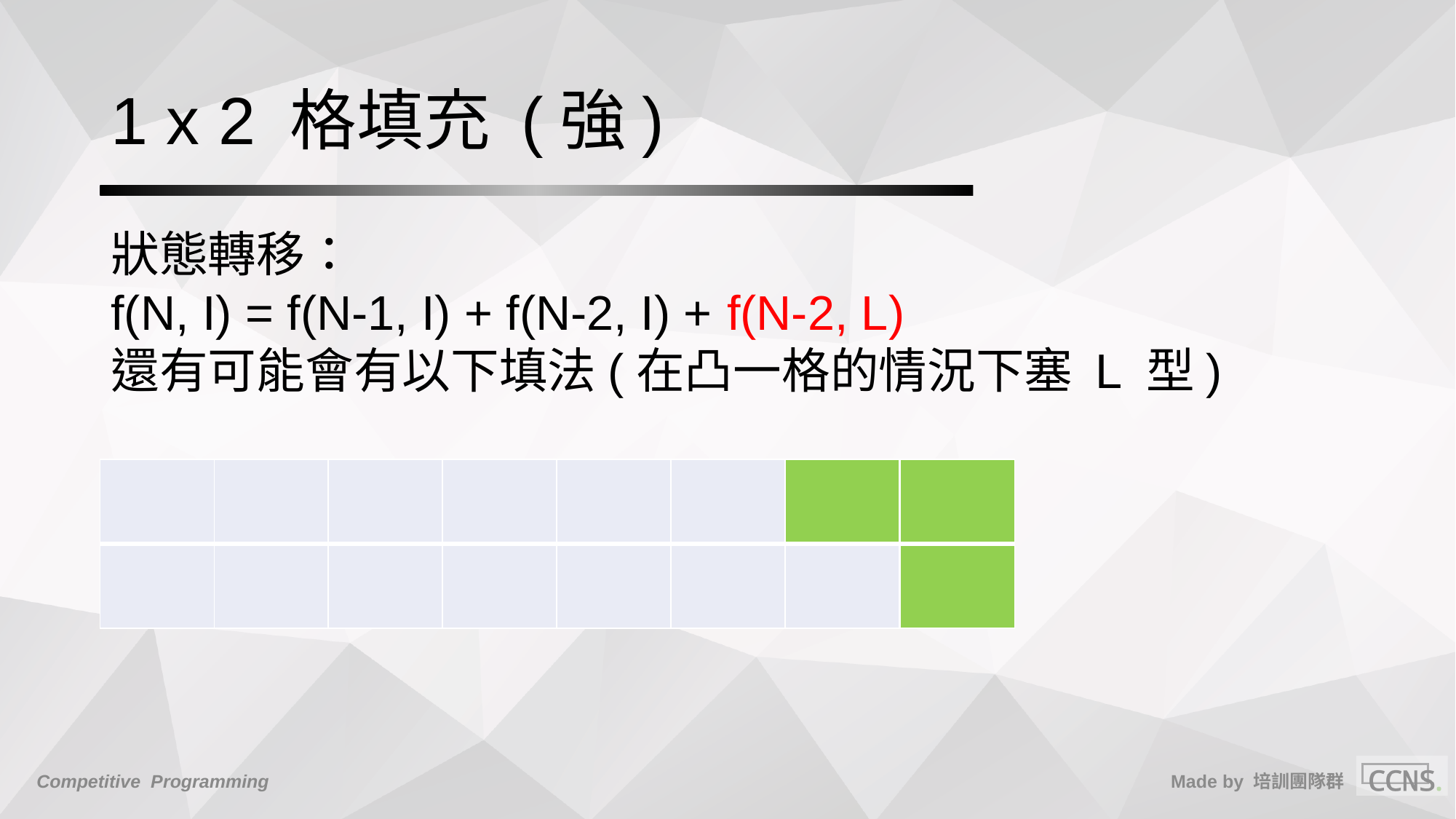

# 1 x 2 格填充 (強)
狀態轉移：
f(N, I) = f(N-1, I) + f(N-2, I) + f(N-2, L)
還有可能會有以下填法(在凸一格的情況下塞 L 型)
|  |  |  |  |  |  |  |
| --- | --- | --- | --- | --- | --- | --- |
|  |  |  |  |  |  |  |
|  |
| --- |
|  |